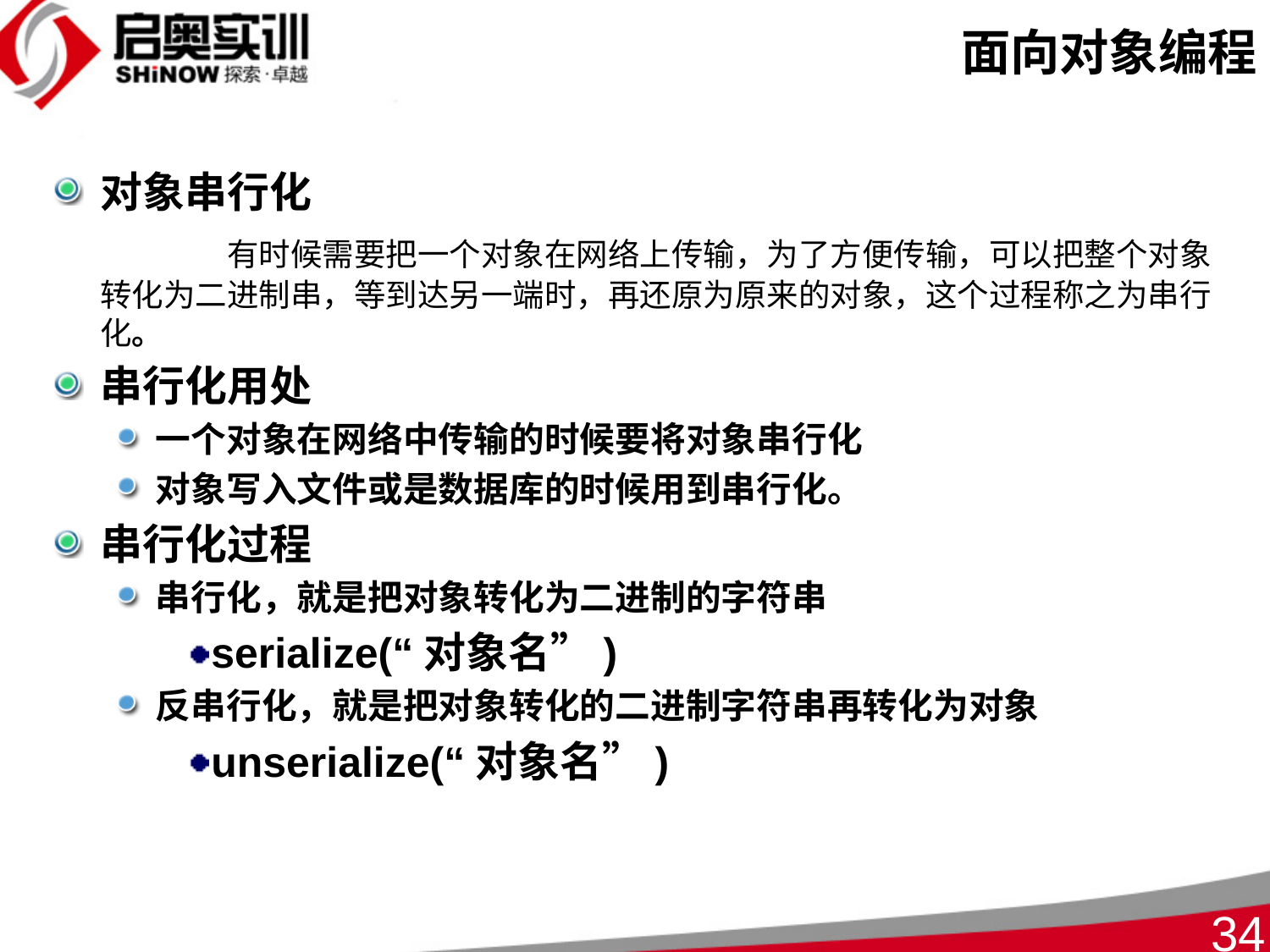

# 面向对象编程
对象串行化
		有时候需要把一个对象在网络上传输，为了方便传输，可以把整个对象转化为二进制串，等到达另一端时，再还原为原来的对象，这个过程称之为串行化。
串行化用处
一个对象在网络中传输的时候要将对象串行化
对象写入文件或是数据库的时候用到串行化。
串行化过程
串行化，就是把对象转化为二进制的字符串
serialize(“对象名”)
反串行化，就是把对象转化的二进制字符串再转化为对象
unserialize(“对象名”)

34